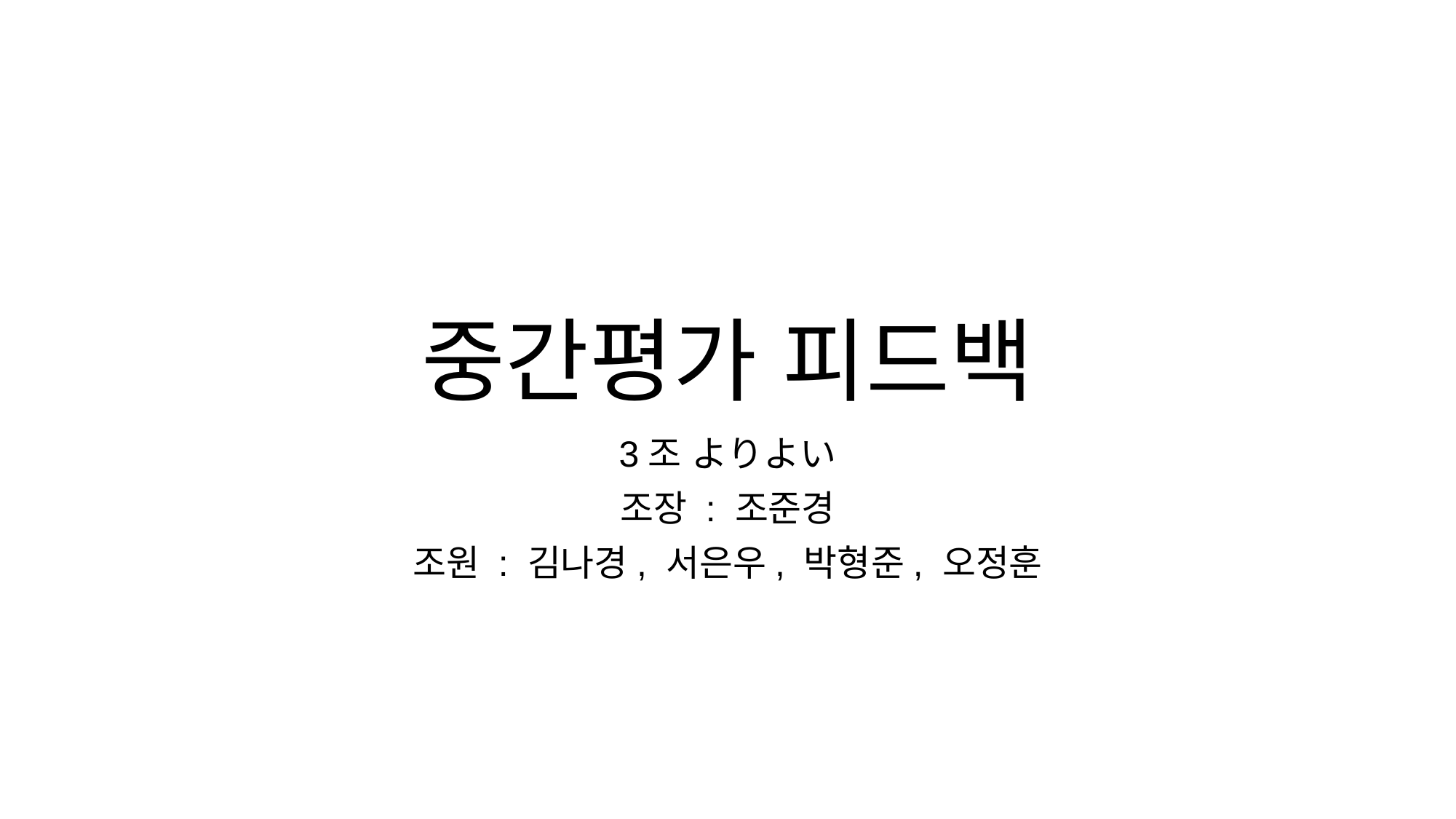

# 중간평가 피드백
3조 よりよい
조장 : 조준경
조원 : 김나경, 서은우, 박형준, 오정훈